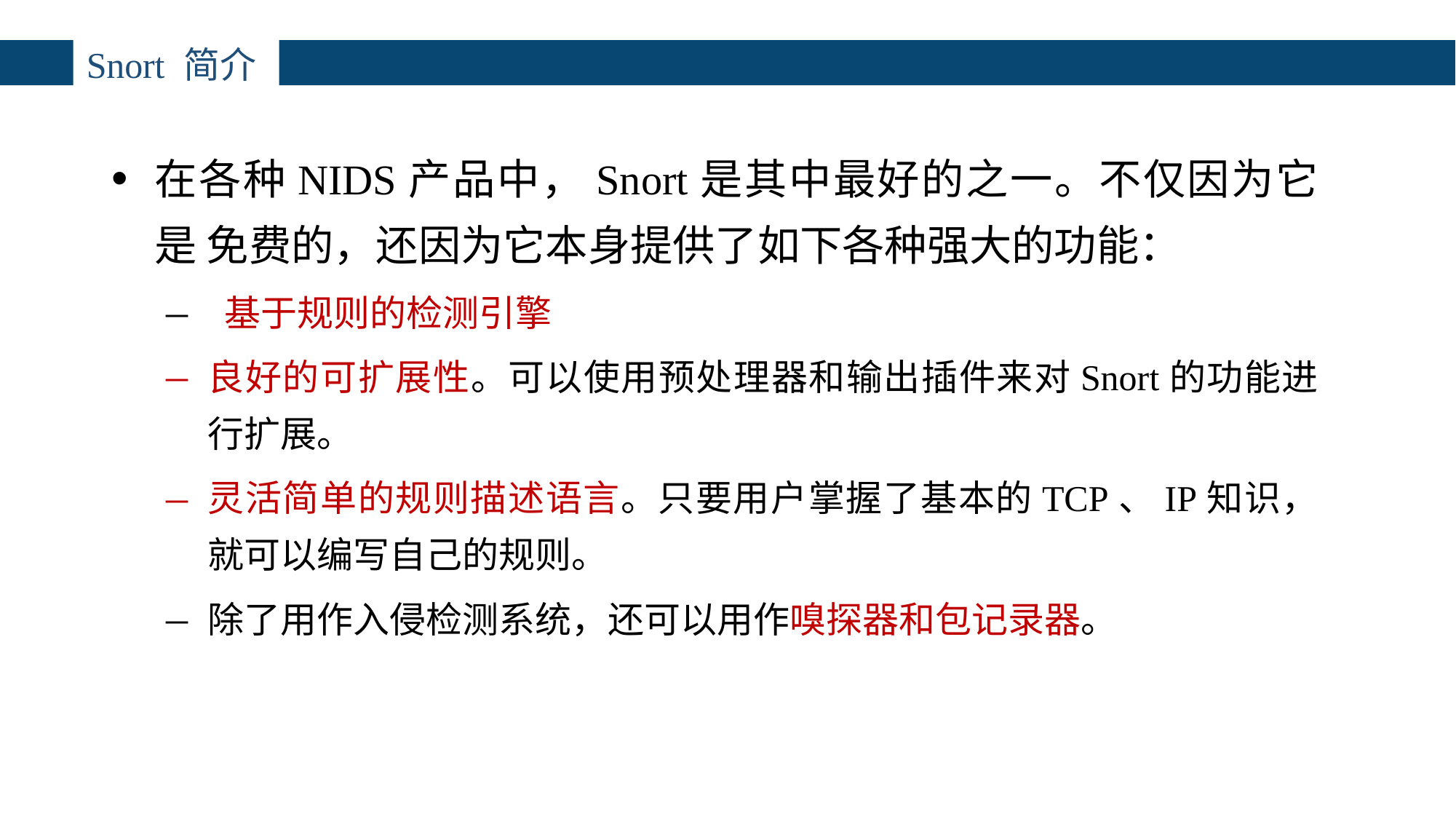

# Snort 简介
在各种NIDS产品中，Snort是其中最好的之一。不仅因为它是 免费的，还因为它本身提供了如下各种强大的功能：
 基于规则的检测引擎
良好的可扩展性。可以使用预处理器和输出插件来对Snort的功能进行扩展。
灵活简单的规则描述语言。只要用户掌握了基本的TCP、IP知识，就可以编写自己的规则。
除了用作入侵检测系统，还可以用作嗅探器和包记录器。